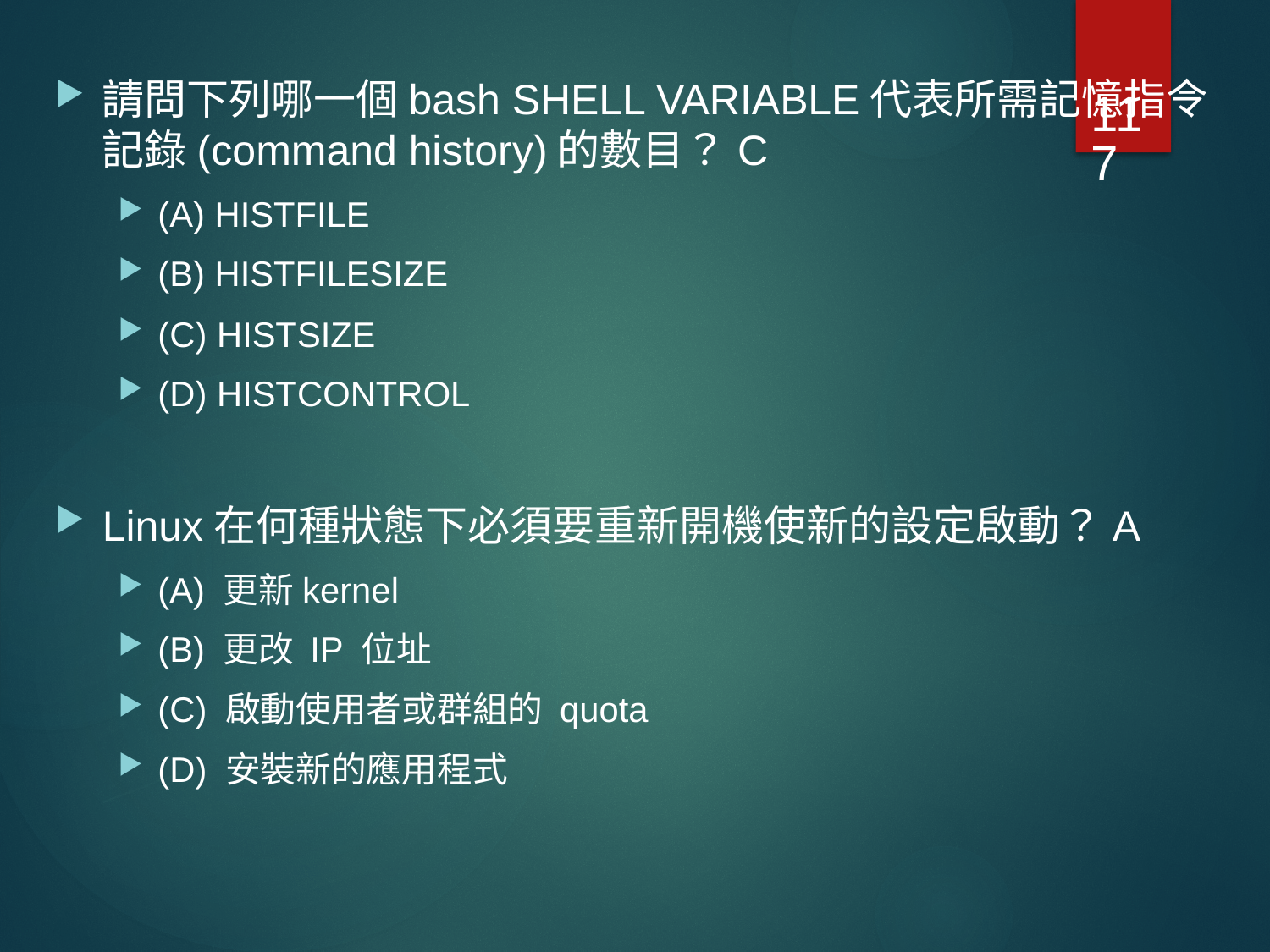

117
請問下列哪一個bash SHELL VARIABLE代表所需記憶指令記錄(command history)的數目？C
(A) HISTFILE
(B) HISTFILESIZE
(C) HISTSIZE
(D) HISTCONTROL

Linux在何種狀態下必須要重新開機使新的設定啟動？A
(A) 更新kernel
(B) 更改 IP 位址
(C) 啟動使用者或群組的 quota
(D) 安裝新的應用程式